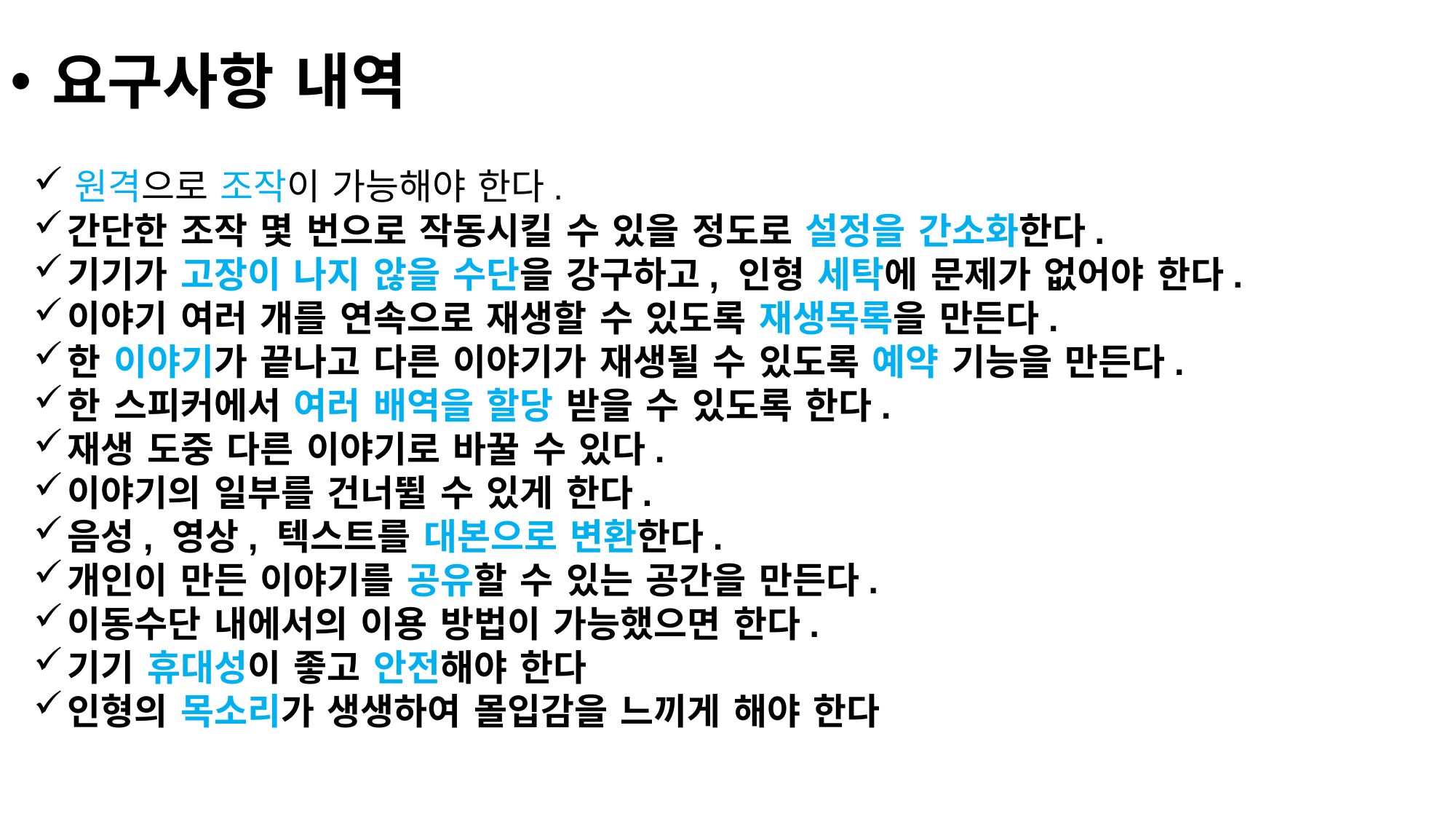

요구사항 내역

원격으로 조작이 가능해야 한다.
간단한 조작 몇 번으로 작동시킬 수 있을 정도로 설정을 간소화한다.
기기가 고장이 나지 않을 수단을 강구하고, 인형 세탁에 문제가 없어야 한다.
이야기 여러 개를 연속으로 재생할 수 있도록 재생목록을 만든다.
한 이야기가 끝나고 다른 이야기가 재생될 수 있도록 예약 기능을 만든다.
한 스피커에서 여러 배역을 할당 받을 수 있도록 한다.
재생 도중 다른 이야기로 바꿀 수 있다.
이야기의 일부를 건너뛸 수 있게 한다.
음성, 영상, 텍스트를 대본으로 변환한다.
개인이 만든 이야기를 공유할 수 있는 공간을 만든다.
이동수단 내에서의 이용 방법이 가능했으면 한다.
기기 휴대성이 좋고 안전해야 한다
인형의 목소리가 생생하여 몰입감을 느끼게 해야 한다